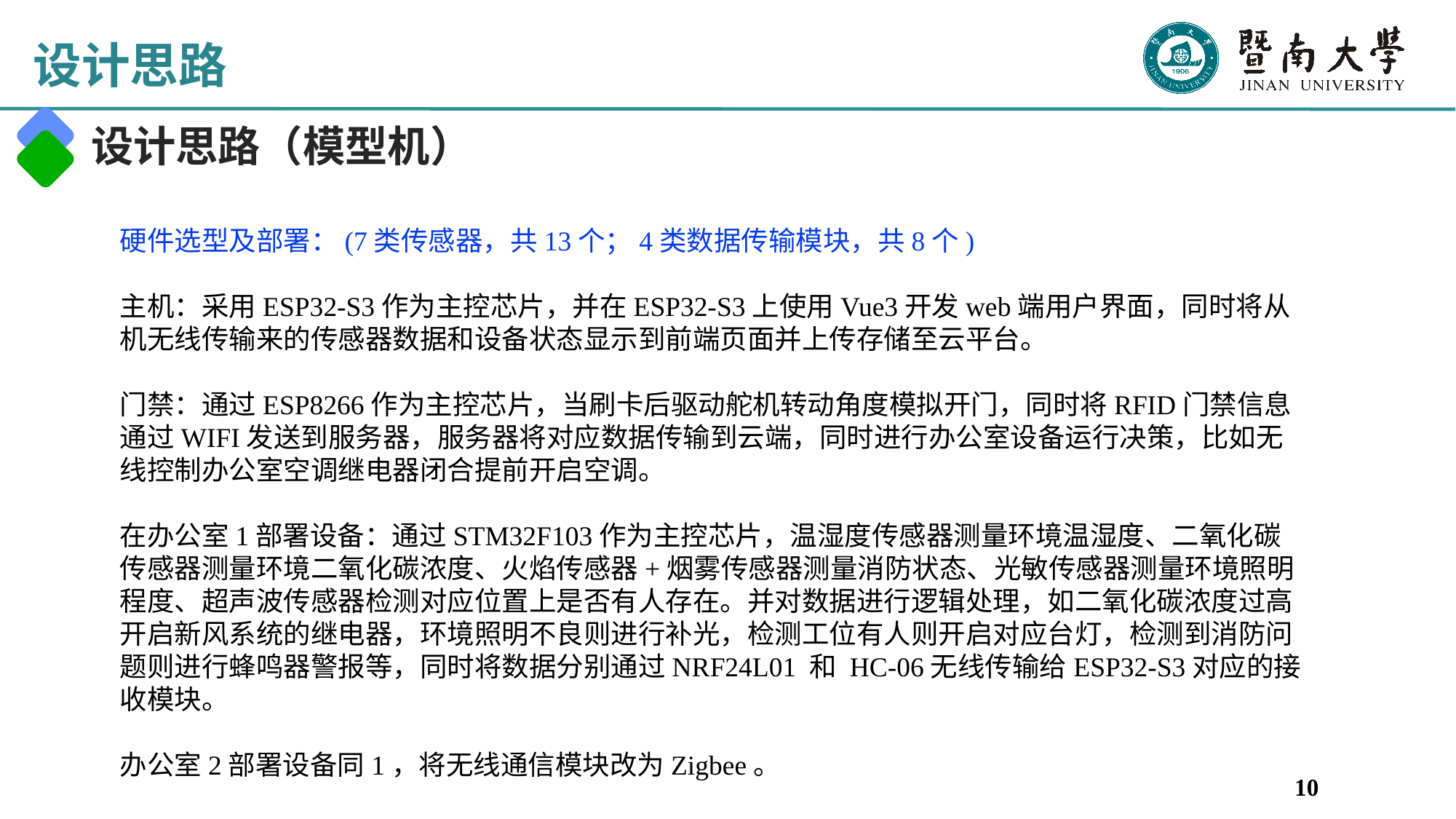

# 设计思路

设计思路（模型机）
硬件选型及部署：(7类传感器，共13个；4类数据传输模块，共8个)

主机：采用ESP32-S3作为主控芯片，并在ESP32-S3上使用Vue3开发web端用户界面，同时将从机无线传输来的传感器数据和设备状态显示到前端页面并上传存储至云平台。

门禁：通过ESP8266作为主控芯片，当刷卡后驱动舵机转动角度模拟开门，同时将RFID门禁信息通过WIFI发送到服务器，服务器将对应数据传输到云端，同时进行办公室设备运行决策，比如无线控制办公室空调继电器闭合提前开启空调。

在办公室1部署设备：通过STM32F103作为主控芯片，温湿度传感器测量环境温湿度、二氧化碳传感器测量环境二氧化碳浓度、火焰传感器+烟雾传感器测量消防状态、光敏传感器测量环境照明程度、超声波传感器检测对应位置上是否有人存在。并对数据进行逻辑处理，如二氧化碳浓度过高开启新风系统的继电器，环境照明不良则进行补光，检测工位有人则开启对应台灯，检测到消防问题则进行蜂鸣器警报等，同时将数据分别通过NRF24L01 和 HC-06无线传输给ESP32-S3对应的接收模块。

办公室2部署设备同1，将无线通信模块改为Zigbee。